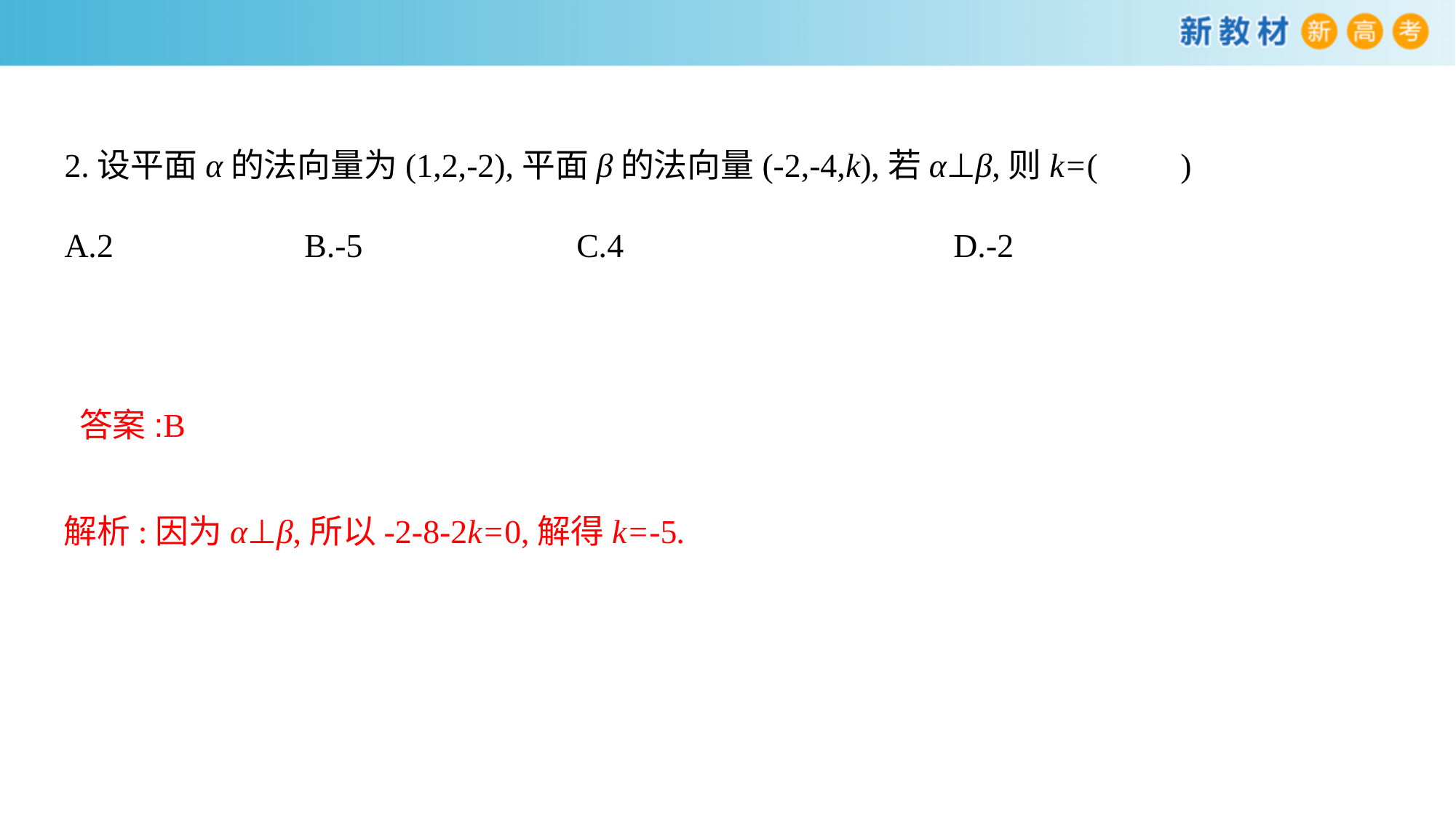

2.设平面α的法向量为(1,2,-2),平面β的法向量(-2,-4,k),若α⊥β,则k=(　　)
A.2	              B.-5	                         C.4	                            D.-2
答案:B
解析:因为α⊥β,所以-2-8-2k=0,解得k=-5.